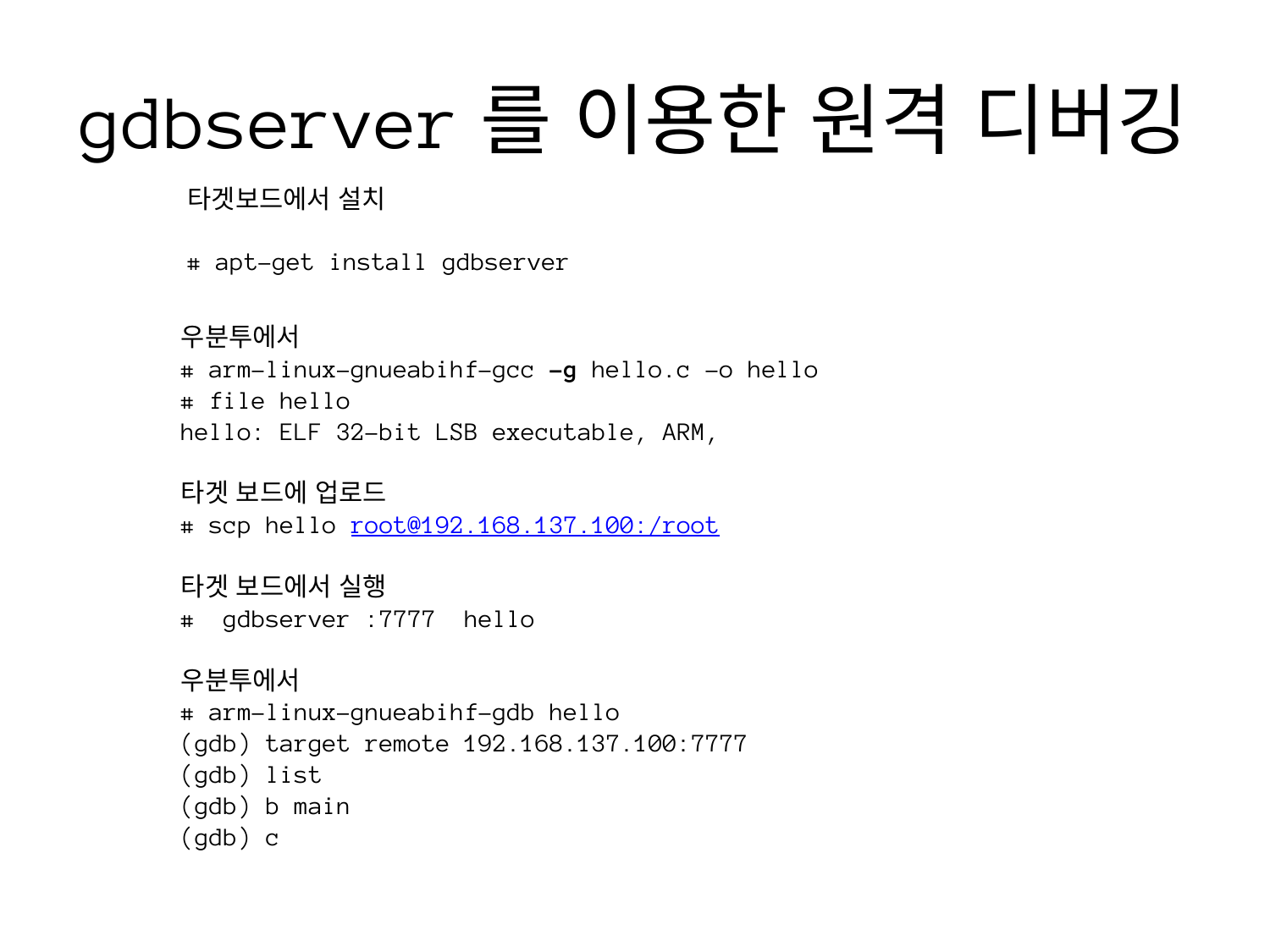

# gdbserver를 이용한 원격 디버깅
타겟보드에서 설치

# apt-get install gdbserver
우분투에서
# arm-linux-gnueabihf-gcc –g hello.c -o hello
# file hello
hello: ELF 32-bit LSB executable, ARM,

타겟 보드에 업로드
# scp hello root@192.168.137.100:/root

타겟 보드에서 실행
#  gdbserver :7777  hello

우분투에서
# arm-linux-gnueabihf-gdb hello
(gdb) target remote 192.168.137.100:7777
(gdb) list
(gdb) b main
(gdb) c